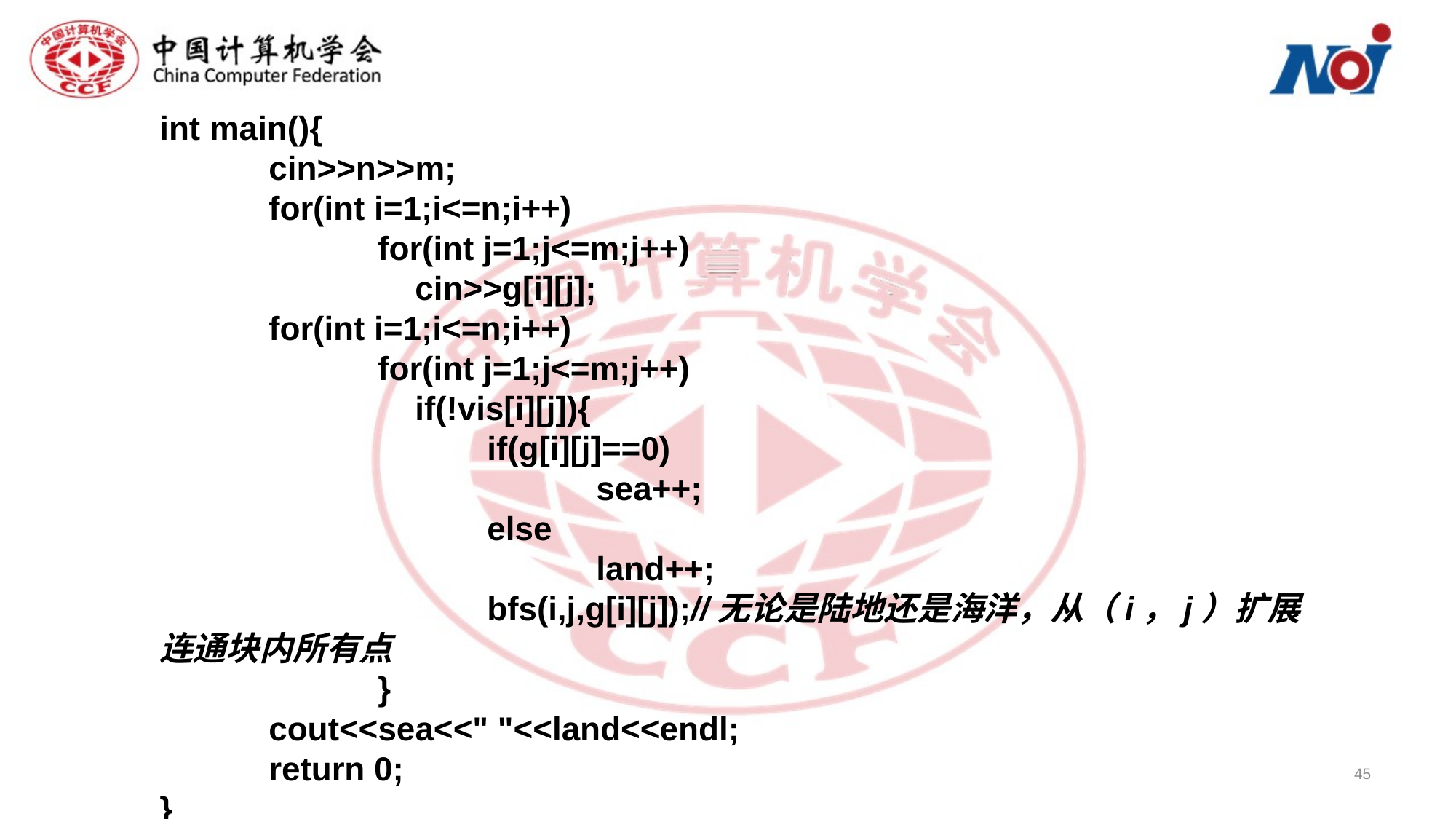

int main(){
	cin>>n>>m;
	for(int i=1;i<=n;i++)
		for(int j=1;j<=m;j++)
		    cin>>g[i][j];
	for(int i=1;i<=n;i++)
		for(int j=1;j<=m;j++)
		    if(!vis[i][j]){
		    	if(g[i][j]==0)
		    		sea++;
		    	else
		    		land++;
		    	bfs(i,j,g[i][j]);//无论是陆地还是海洋，从（i，j）扩展连通块内所有点
		}
	cout<<sea<<" "<<land<<endl;
	return 0;
}
45